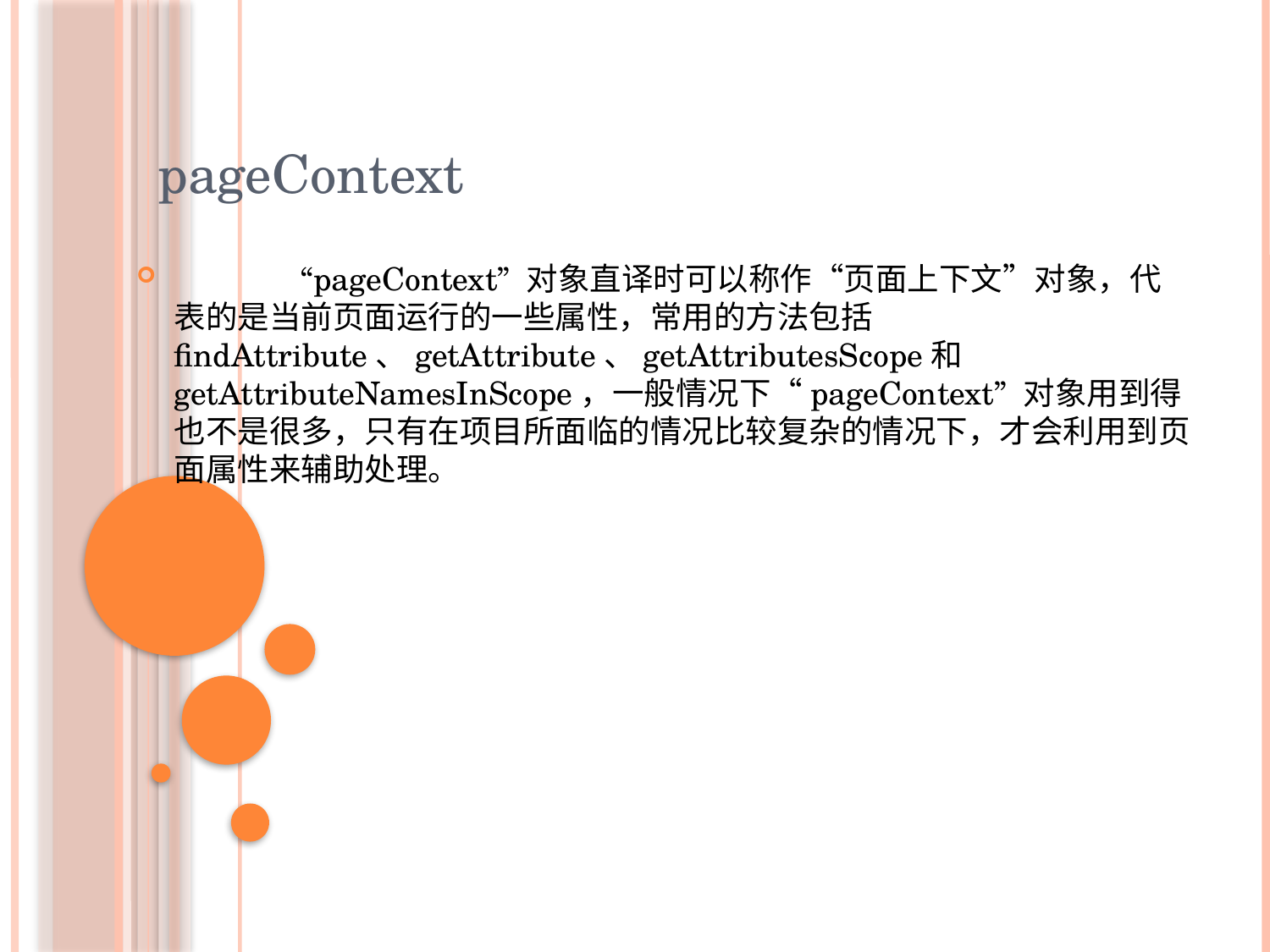

pageContext
	“pageContext” 对象直译时可以称作“页面上下文”对象，代表的是当前页面运行的一些属性，常用的方法包括findAttribute、getAttribute、getAttributesScope和getAttributeNamesInScope，一般情况下“pageContext” 对象用到得也不是很多，只有在项目所面临的情况比较复杂的情况下，才会利用到页面属性来辅助处理。